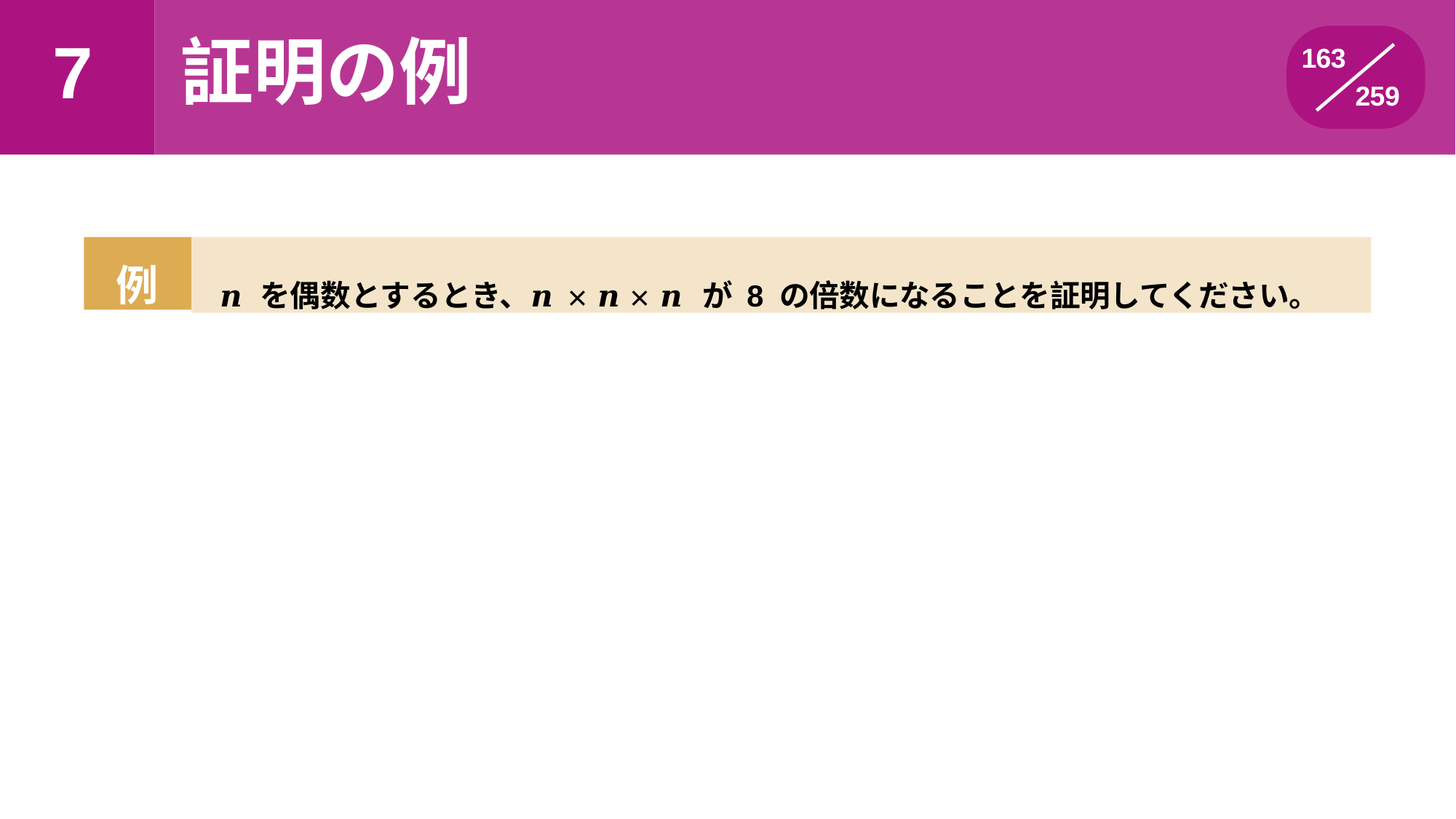

# 7	証明の例
163
259
例

𝒏 を偶数とするとき、𝒏 × 𝒏 × 𝒏 が 8 の倍数になることを証明してください。